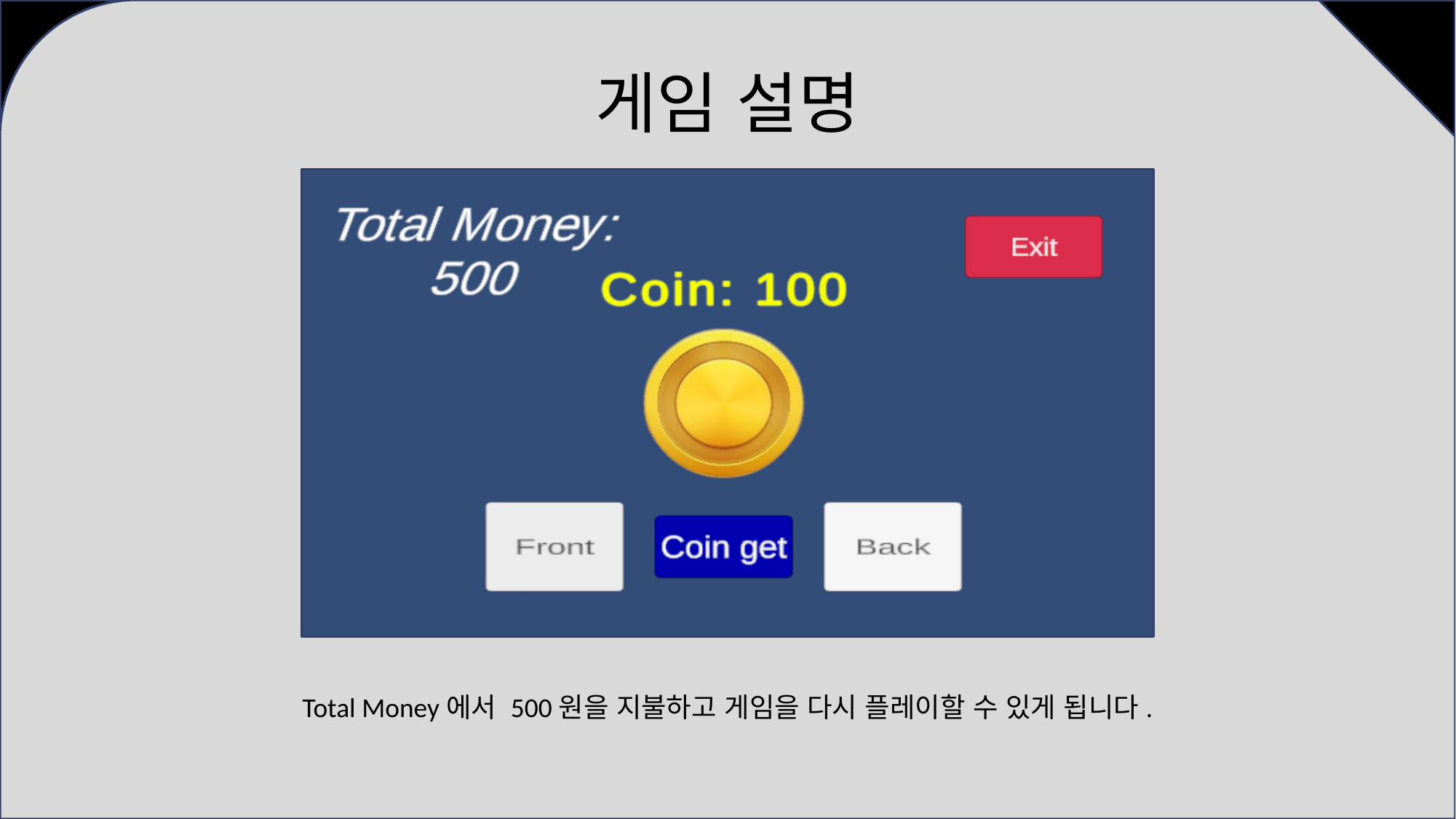

# 게임 설명

Total Money에서 500원을 지불하고 게임을 다시 플레이할 수 있게 됩니다.